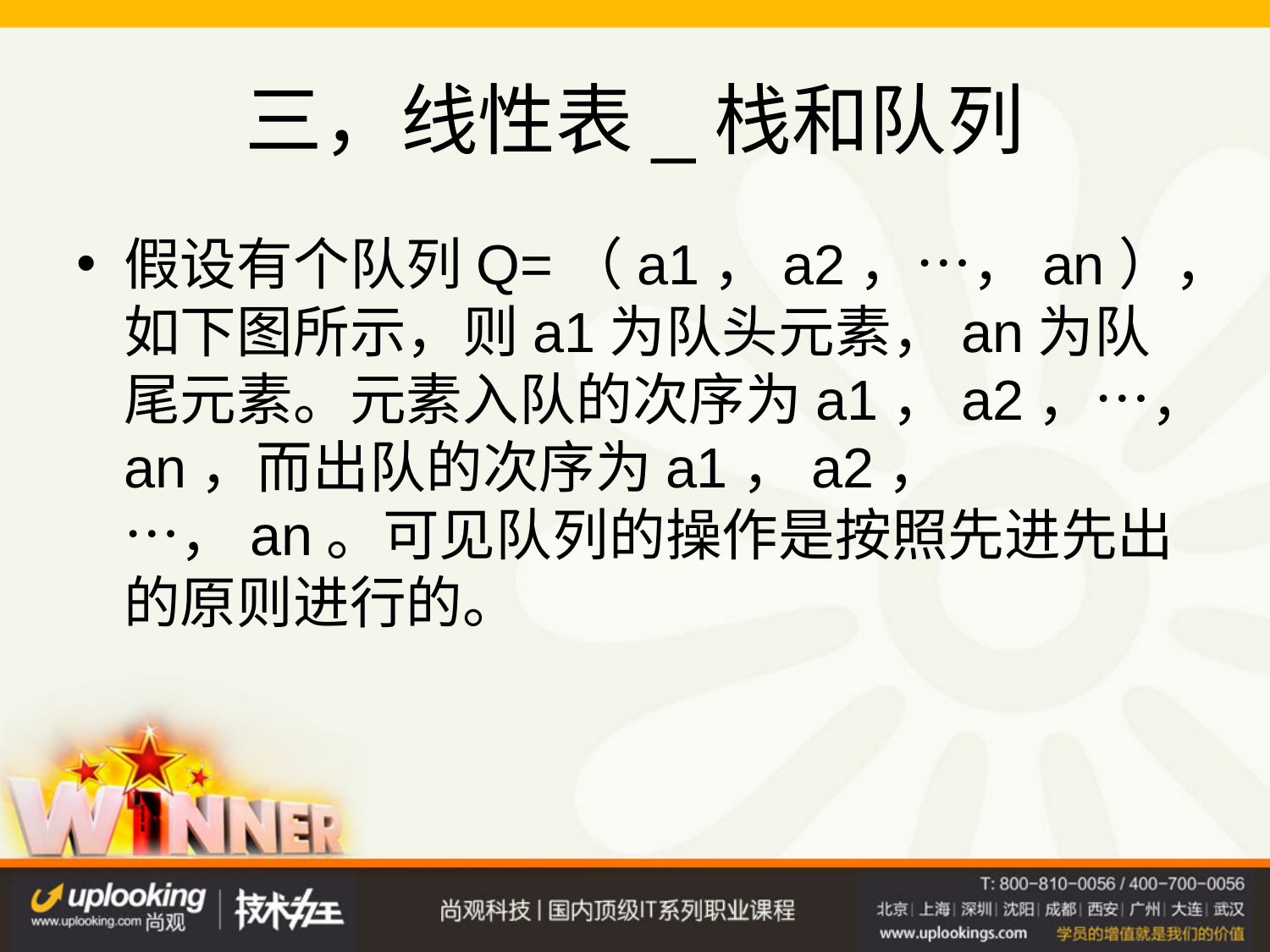

# 三，线性表_栈和队列
假设有个队列Q=（a1，a2，…，an），如下图所示，则a1为队头元素，an为队尾元素。元素入队的次序为a1，a2，…，an，而出队的次序为a1，a2，…，an。可见队列的操作是按照先进先出的原则进行的。